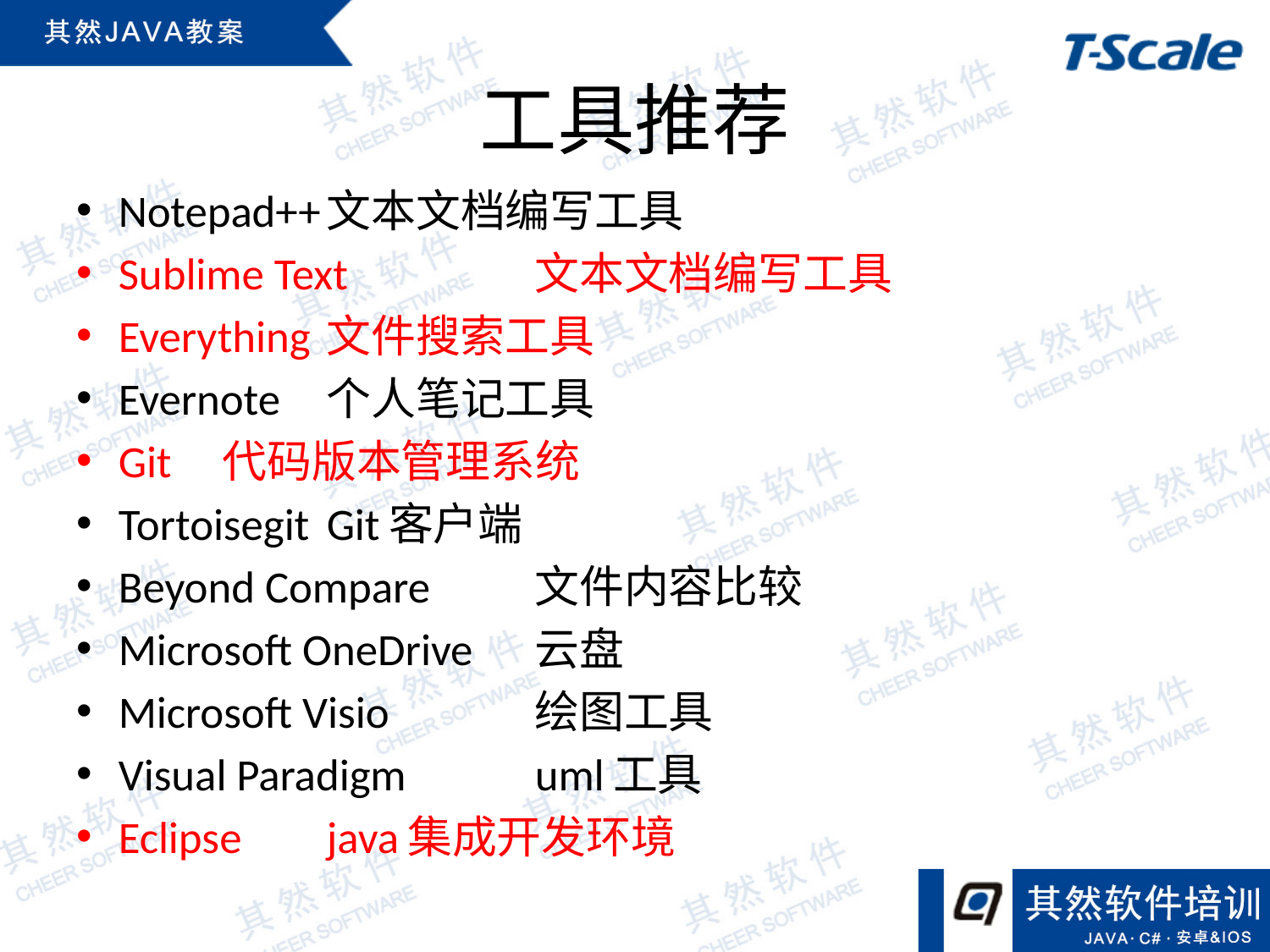

# 工具推荐
Notepad++			文本文档编写工具
Sublime Text			文本文档编写工具
Everything			文件搜索工具
Evernote				个人笔记工具
Git					代码版本管理系统
Tortoisegit			Git客户端
Beyond Compare		文件内容比较
Microsoft OneDrive		云盘
Microsoft Visio			绘图工具
Visual Paradigm			uml工具
Eclipse				java集成开发环境